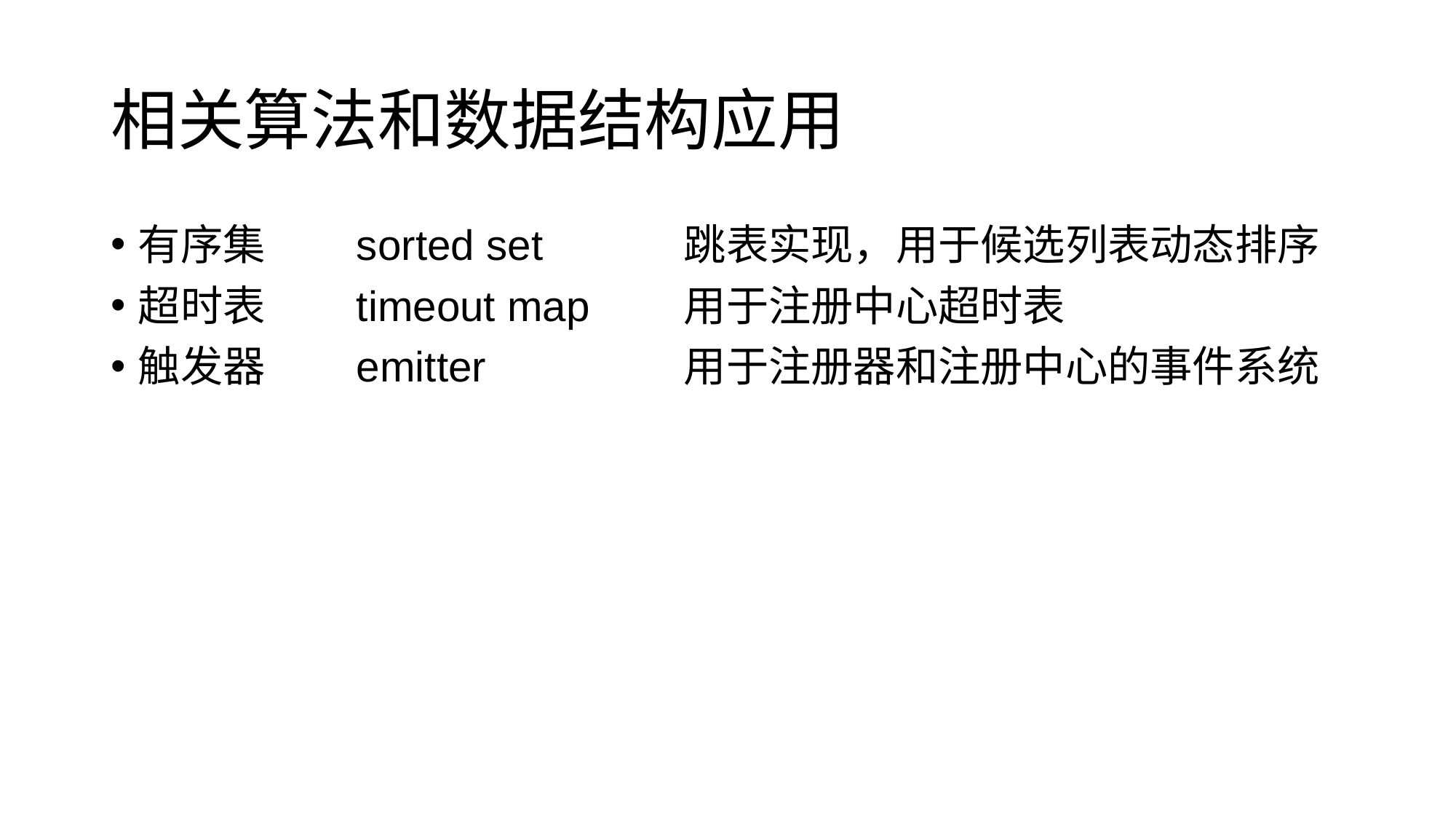

# 相关算法和数据结构应用
有序集	sorted set		跳表实现，用于候选列表动态排序
超时表	timeout map	用于注册中心超时表
触发器	emitter		用于注册器和注册中心的事件系统